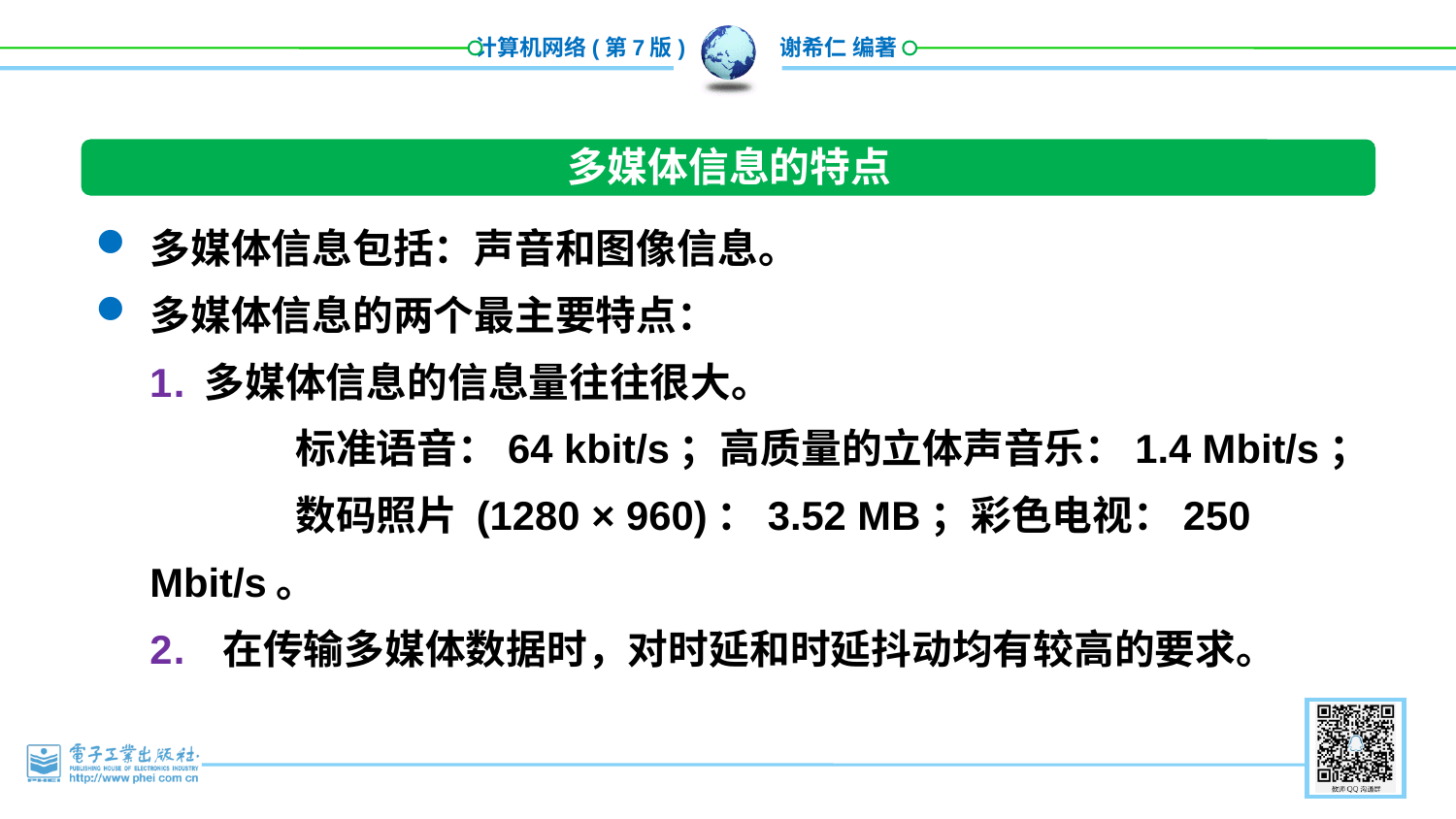

多媒体信息的特点

多媒体信息包括：声音和图像信息。
多媒体信息的两个最主要特点：
多媒体信息的信息量往往很大。
	标准语音：64 kbit/s；高质量的立体声音乐：1.4 Mbit/s；
	数码照片 (1280 × 960)：3.52 MB；彩色电视：250 Mbit/s。
在传输多媒体数据时，对时延和时延抖动均有较高的要求。